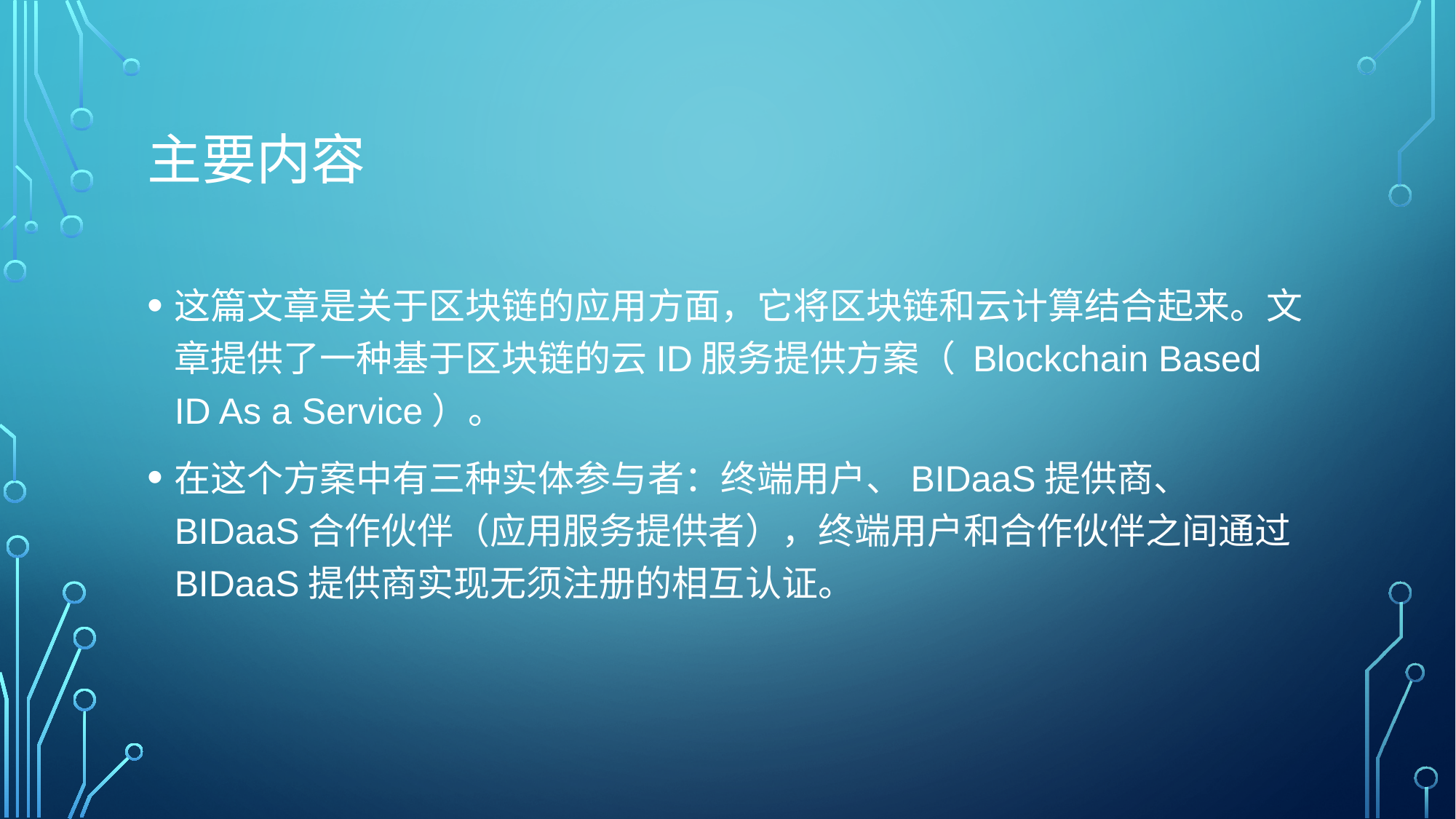

# 主要内容
这篇文章是关于区块链的应用方面，它将区块链和云计算结合起来。文章提供了一种基于区块链的云ID服务提供方案（ Blockchain Based ID As a Service）。
在这个方案中有三种实体参与者：终端用户、BIDaaS提供商、 BIDaaS合作伙伴（应用服务提供者），终端用户和合作伙伴之间通过BIDaaS提供商实现无须注册的相互认证。